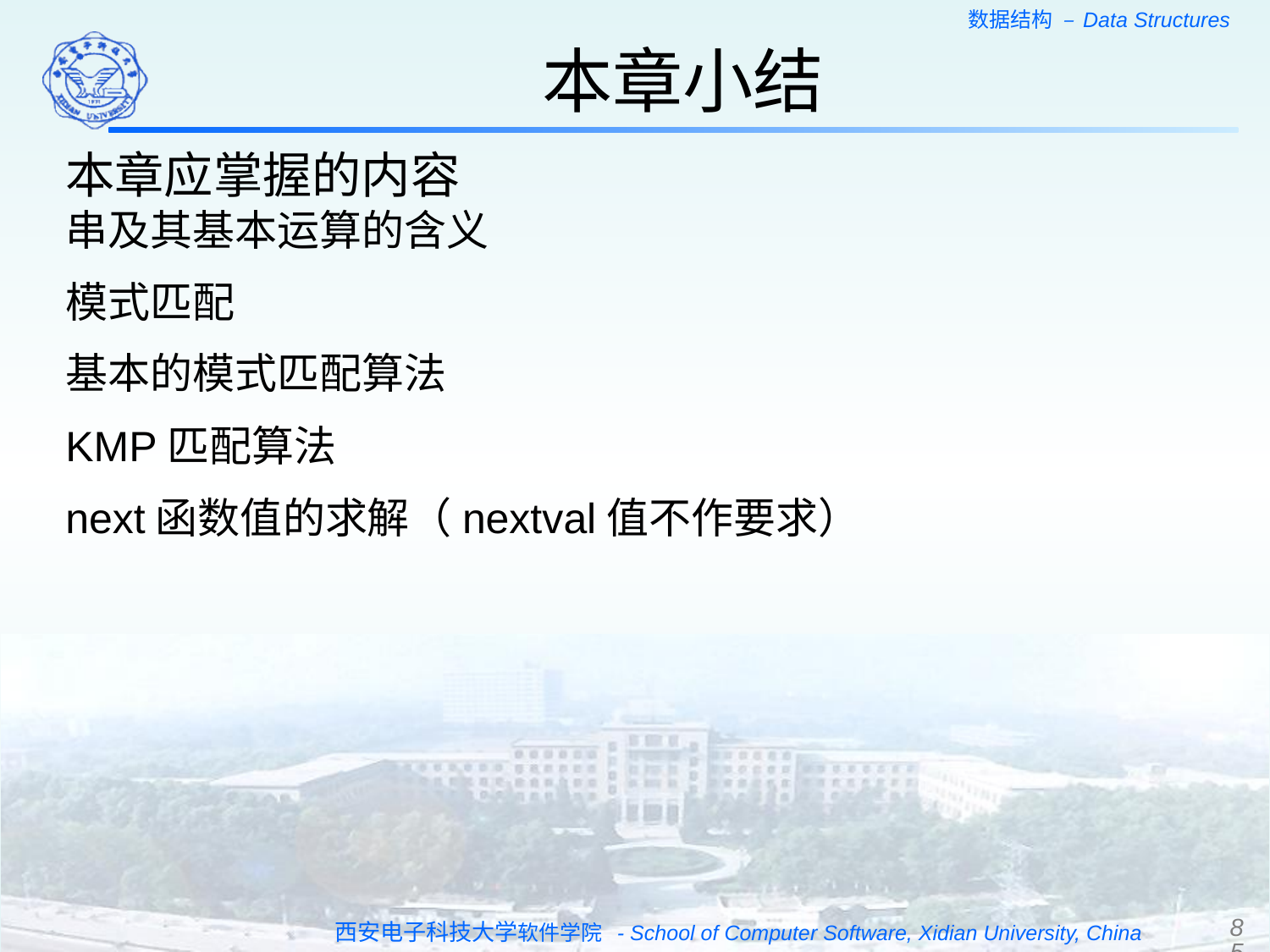

本章小结
本章应掌握的内容
串及其基本运算的含义
模式匹配
基本的模式匹配算法
KMP匹配算法
next函数值的求解（nextval值不作要求）
85